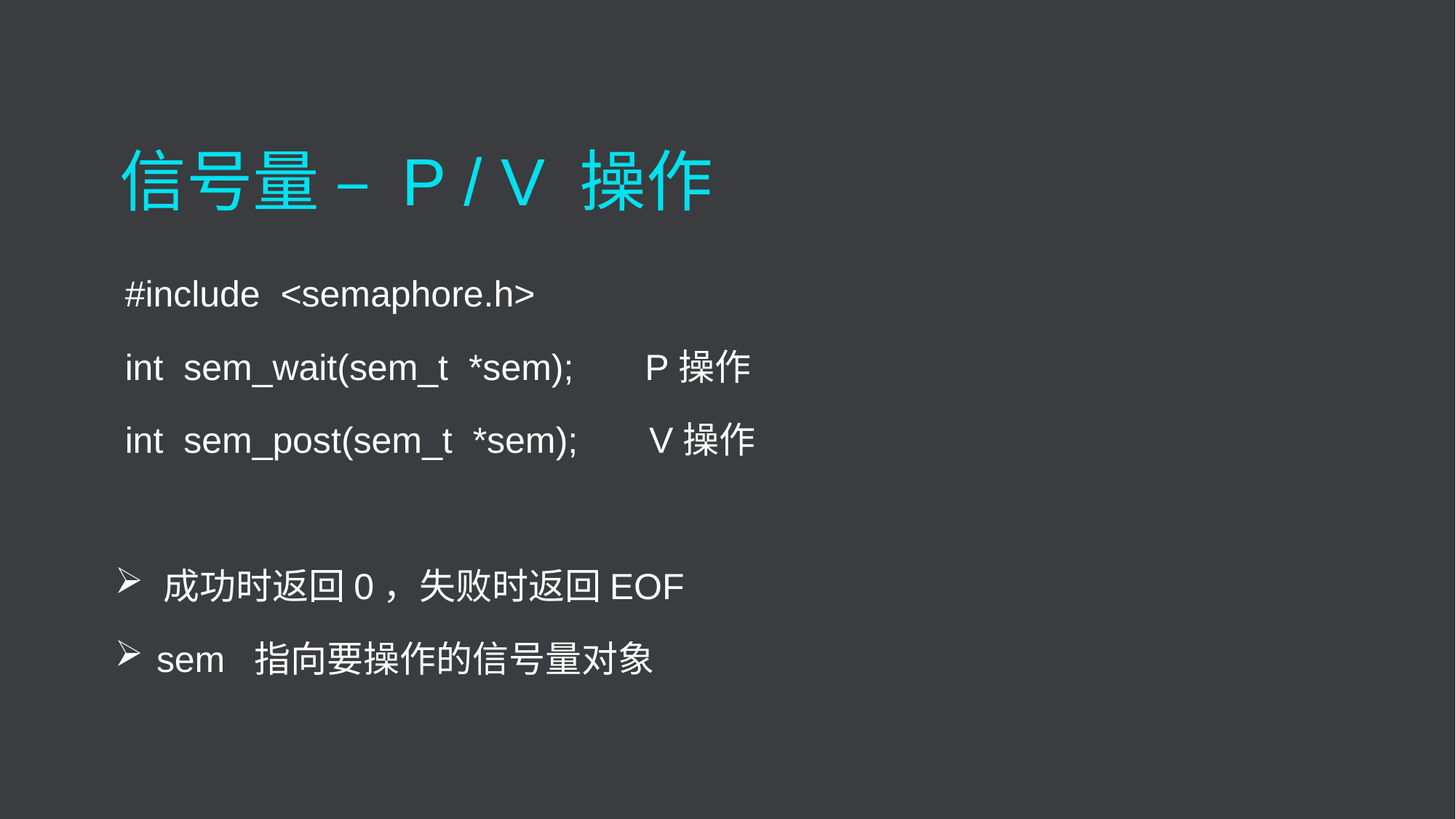

信号量 – P / V 操作
 #include  <semaphore.h>
 int  sem_wait(sem_t  *sem);       P操作
 int  sem_post(sem_t  *sem);       V操作

 成功时返回0，失败时返回EOF
 sem  指向要操作的信号量对象